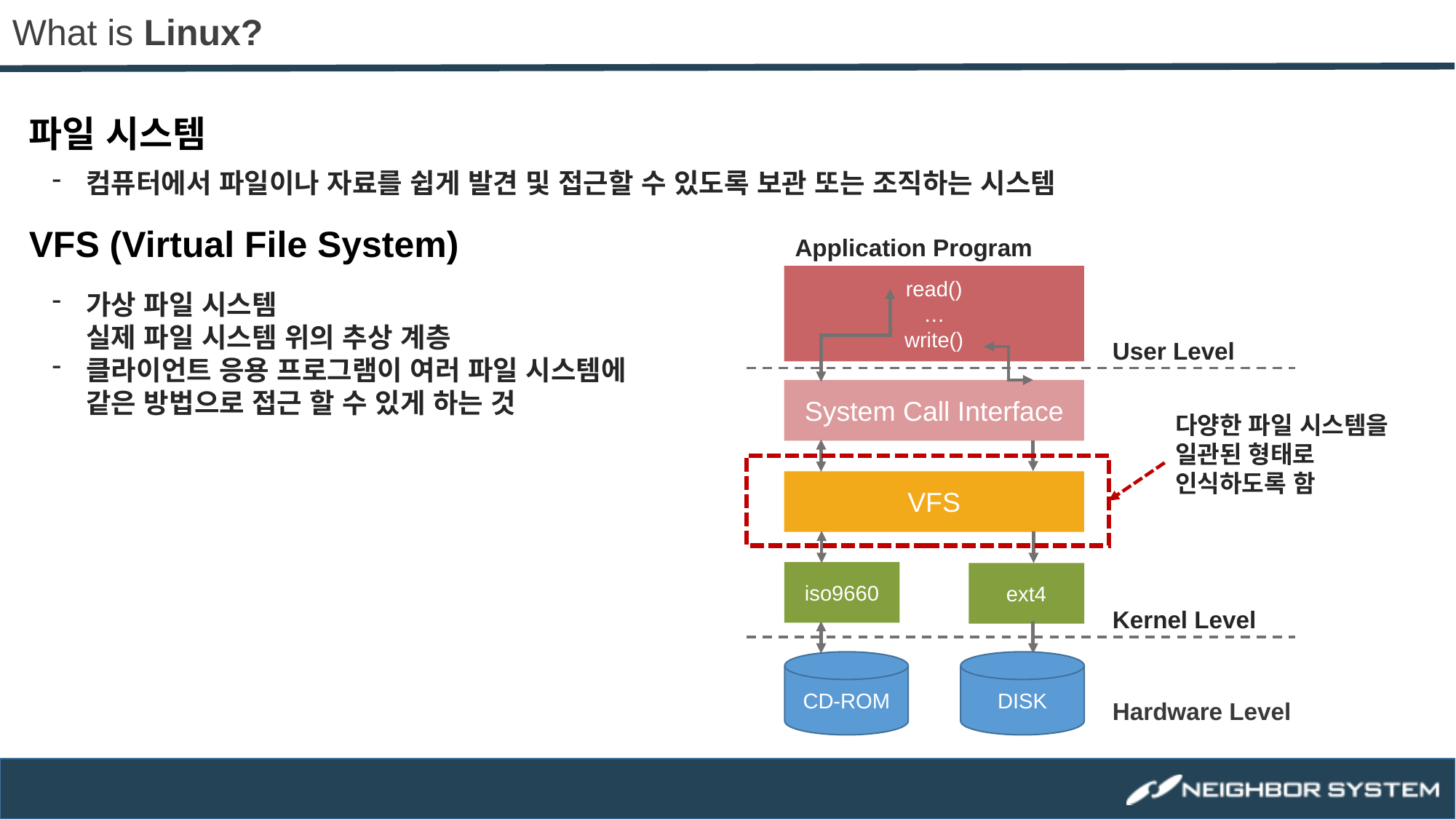

파일 시스템
컴퓨터에서 파일이나 자료를 쉽게 발견 및 접근할 수 있도록 보관 또는 조직하는 시스템
VFS (Virtual File System)
Application Program
read()
…
write()
User Level
System Call Interface
다양한 파일 시스템을
일관된 형태로
인식하도록 함

VFS
iso9660
ext4
Kernel Level
DISK
CD-ROM
Hardware Level
가상 파일 시스템
실제 파일 시스템 위의 추상 계층
클라이언트 응용 프로그램이 여러 파일 시스템에
같은 방법으로 접근 할 수 있게 하는 것